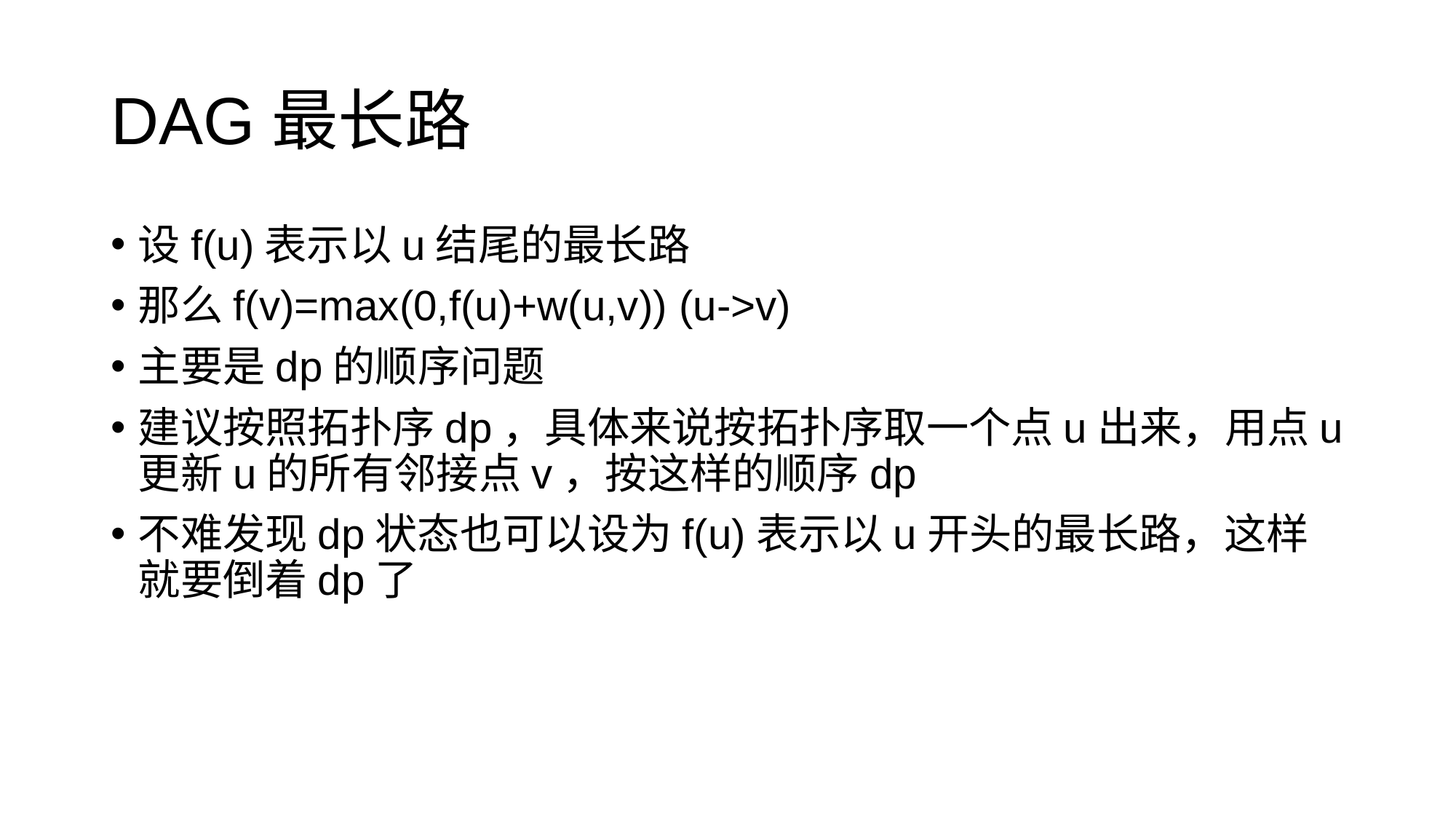

# DAG最长路
设f(u)表示以u结尾的最长路
那么f(v)=max(0,f(u)+w(u,v)) (u->v)
主要是dp的顺序问题
建议按照拓扑序dp，具体来说按拓扑序取一个点u出来，用点u更新u的所有邻接点v，按这样的顺序dp
不难发现dp状态也可以设为f(u)表示以u开头的最长路，这样就要倒着dp了